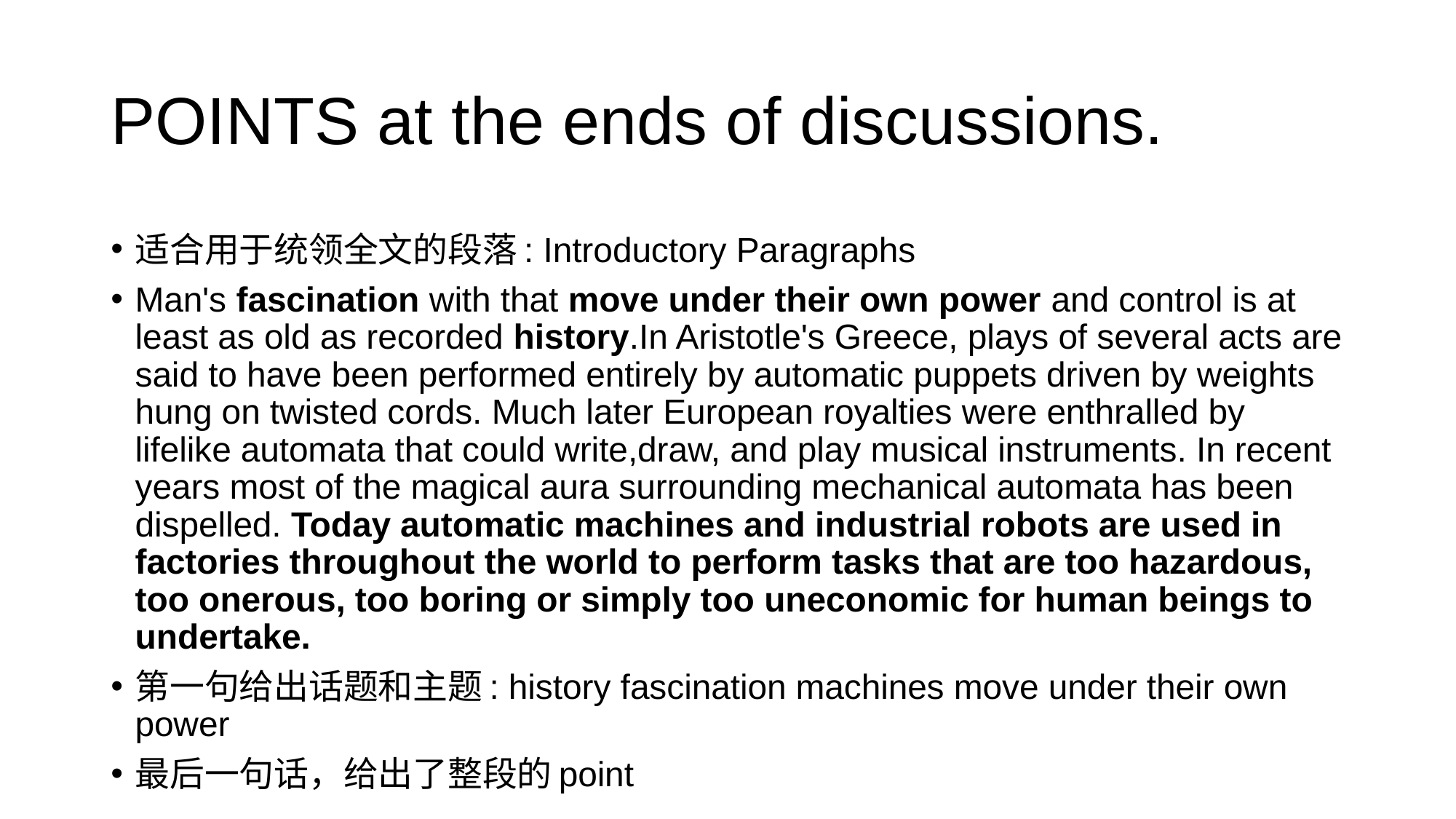

# POINTS at the ends of discussions.
适合用于统领全文的段落: Introductory Paragraphs
Man's fascination with that move under their own power and control is at least as old as recorded history.In Aristotle's Greece, plays of several acts are said to have been performed entirely by automatic puppets driven by weights hung on twisted cords. Much later European royalties were enthralled by lifelike automata that could write,draw, and play musical instruments. In recent years most of the magical aura surrounding mechanical automata has been dispelled. Today automatic machines and industrial robots are used in factories throughout the world to perform tasks that are too hazardous, too onerous, too boring or simply too uneconomic for human beings to undertake.
第一句给出话题和主题: history fascination machines move under their own power
最后一句话，给出了整段的point